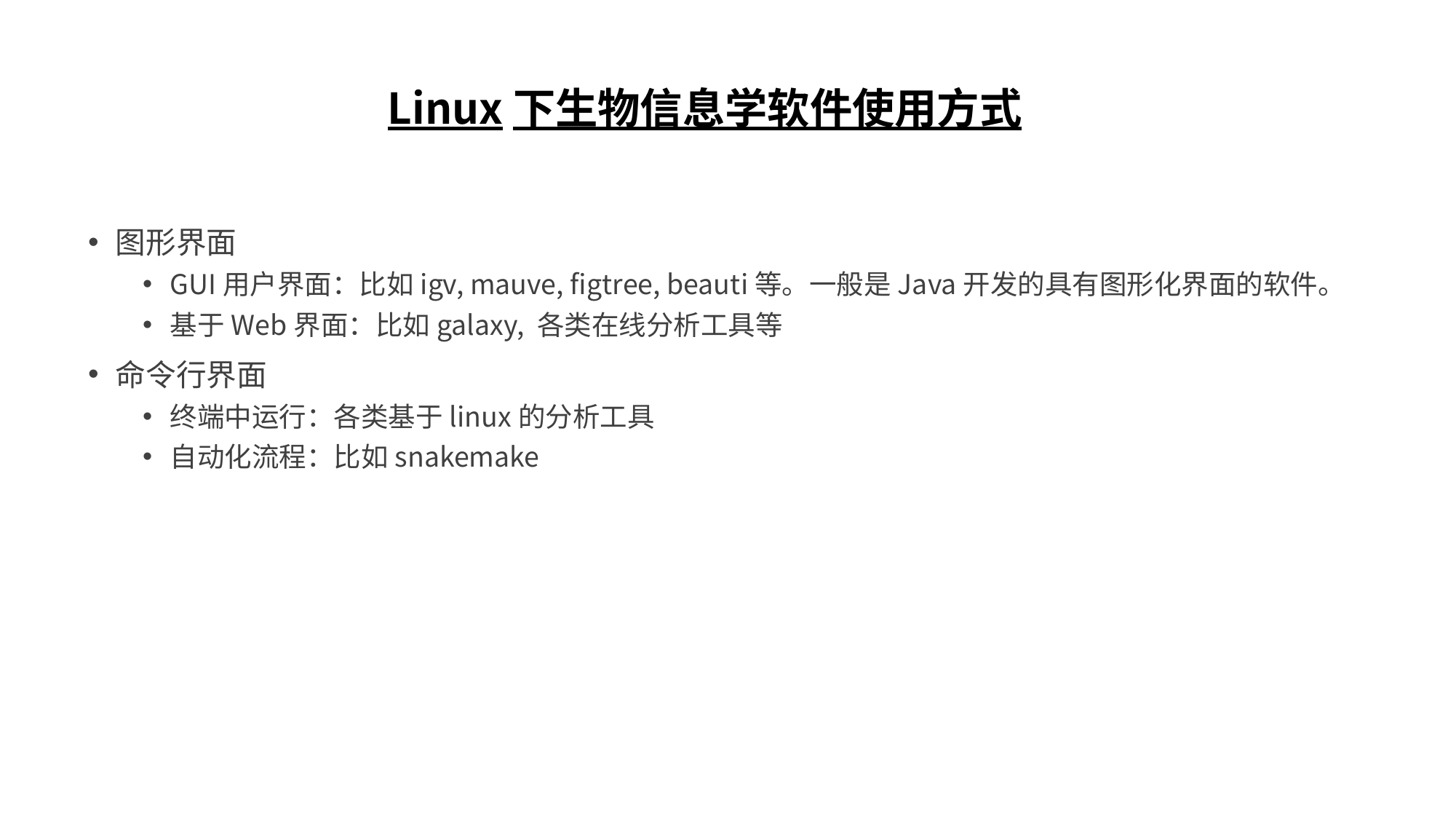

# Linux下生物信息学软件使用方式
图形界面
GUI用户界面：比如igv, mauve, figtree, beauti等。一般是Java开发的具有图形化界面的软件。
基于Web界面：比如galaxy, 各类在线分析工具等
命令行界面
终端中运行：各类基于linux的分析工具
自动化流程：比如snakemake